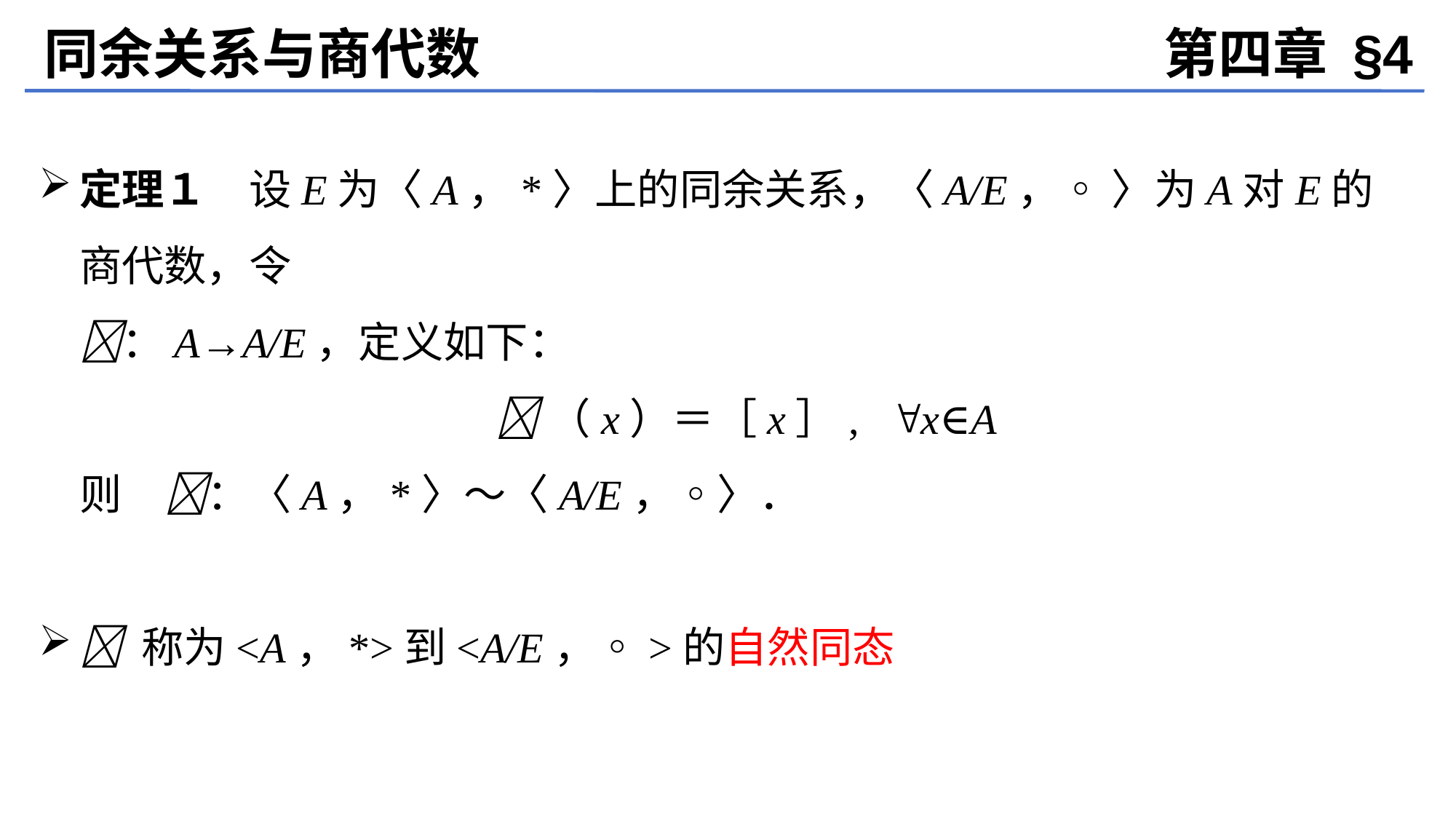

同余关系与商代数
第四章 §4
定理１　设E为〈A，*〉上的同余关系，〈A/E，◦ 〉为A对E的商代数，令
ϕ：A→A/E，定义如下：
	ϕ（x）＝［x］,   ∀x∈A
	则　ϕ：〈A，*〉～〈A/E，◦〉．

ϕ 称为<A，*>到<A/E，◦>的自然同态